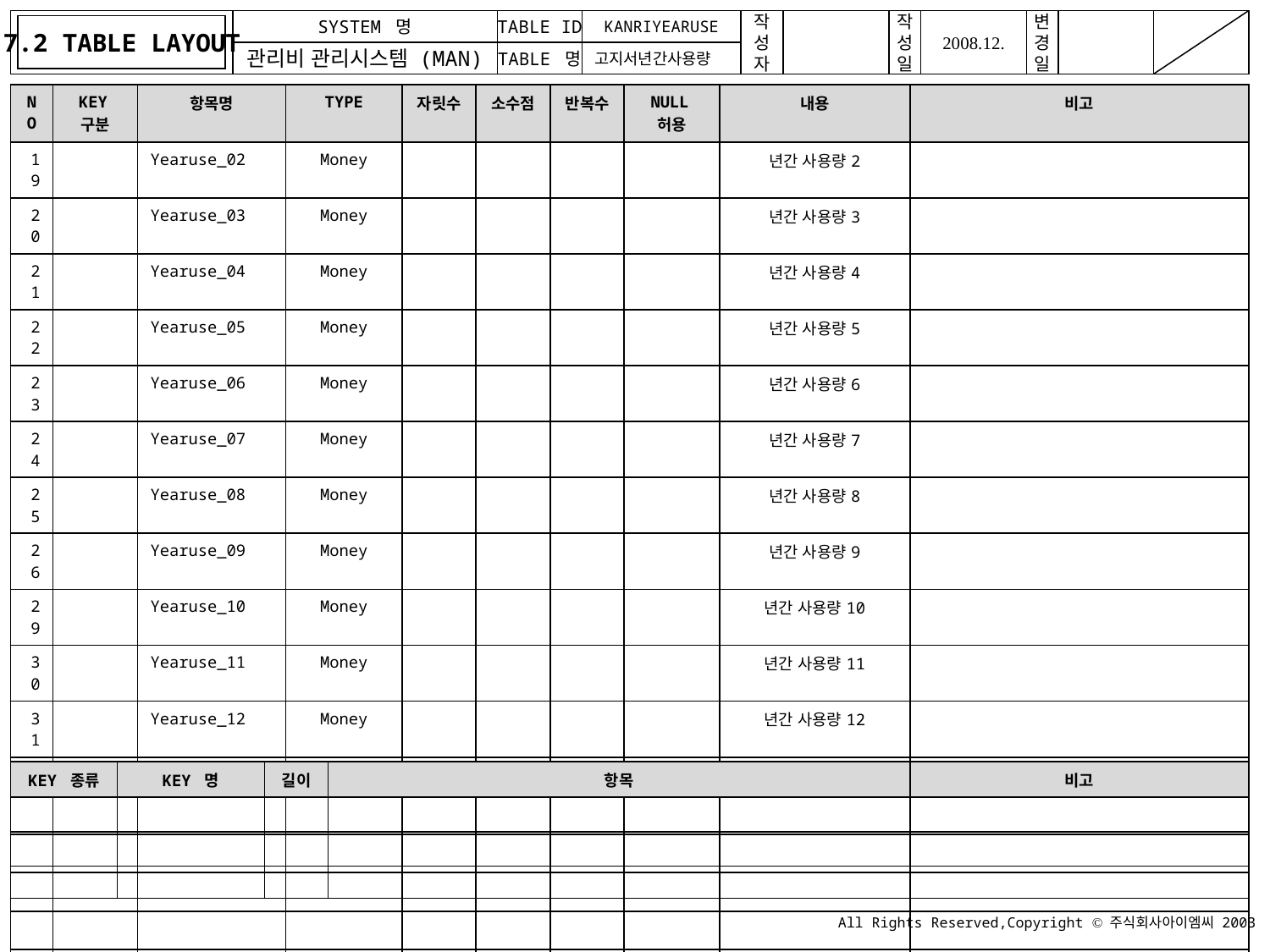

7.2 TABLE LAYOUT
KANRIYEARUSE
고지서년간사용량
| NO | KEY구분 | 항목명 | TYPE | 자릿수 | 소수점 | 반복수 | NULL허용 | 내용 | 비고 |
| --- | --- | --- | --- | --- | --- | --- | --- | --- | --- |
| 19 |  | Yearuse\_02 | Money |  |  |  |  | 년간 사용량2 |  |
| 20 |  | Yearuse\_03 | Money |  |  |  |  | 년간 사용량3 |  |
| 21 |  | Yearuse\_04 | Money |  |  |  |  | 년간 사용량4 |  |
| 22 |  | Yearuse\_05 | Money |  |  |  |  | 년간 사용량5 |  |
| 23 |  | Yearuse\_06 | Money |  |  |  |  | 년간 사용량6 |  |
| 24 |  | Yearuse\_07 | Money |  |  |  |  | 년간 사용량7 |  |
| 25 |  | Yearuse\_08 | Money |  |  |  |  | 년간 사용량8 |  |
| 26 |  | Yearuse\_09 | Money |  |  |  |  | 년간 사용량9 |  |
| 29 |  | Yearuse\_10 | Money |  |  |  |  | 년간 사용량10 |  |
| 30 |  | Yearuse\_11 | Money |  |  |  |  | 년간 사용량11 |  |
| 31 |  | Yearuse\_12 | Money |  |  |  |  | 년간 사용량12 |  |
|  |  |  |  |  |  |  |  |  |  |
|  |  |  |  |  |  |  |  |  |  |
|  |  |  |  |  |  |  |  |  |  |
|  |  |  |  |  |  |  |  |  |  |
|  |  |  |  |  |  |  |  |  |  |
|  |  |  |  |  |  |  |  |  |  |
|  |  |  |  |  |  |  |  |  |  |
| KEY 종류 | KEY 명 | 길이 | 항목 | 비고 |
| --- | --- | --- | --- | --- |
|  |  |  |  |  |
|  |  |  |  |  |
|  |  |  |  |  |